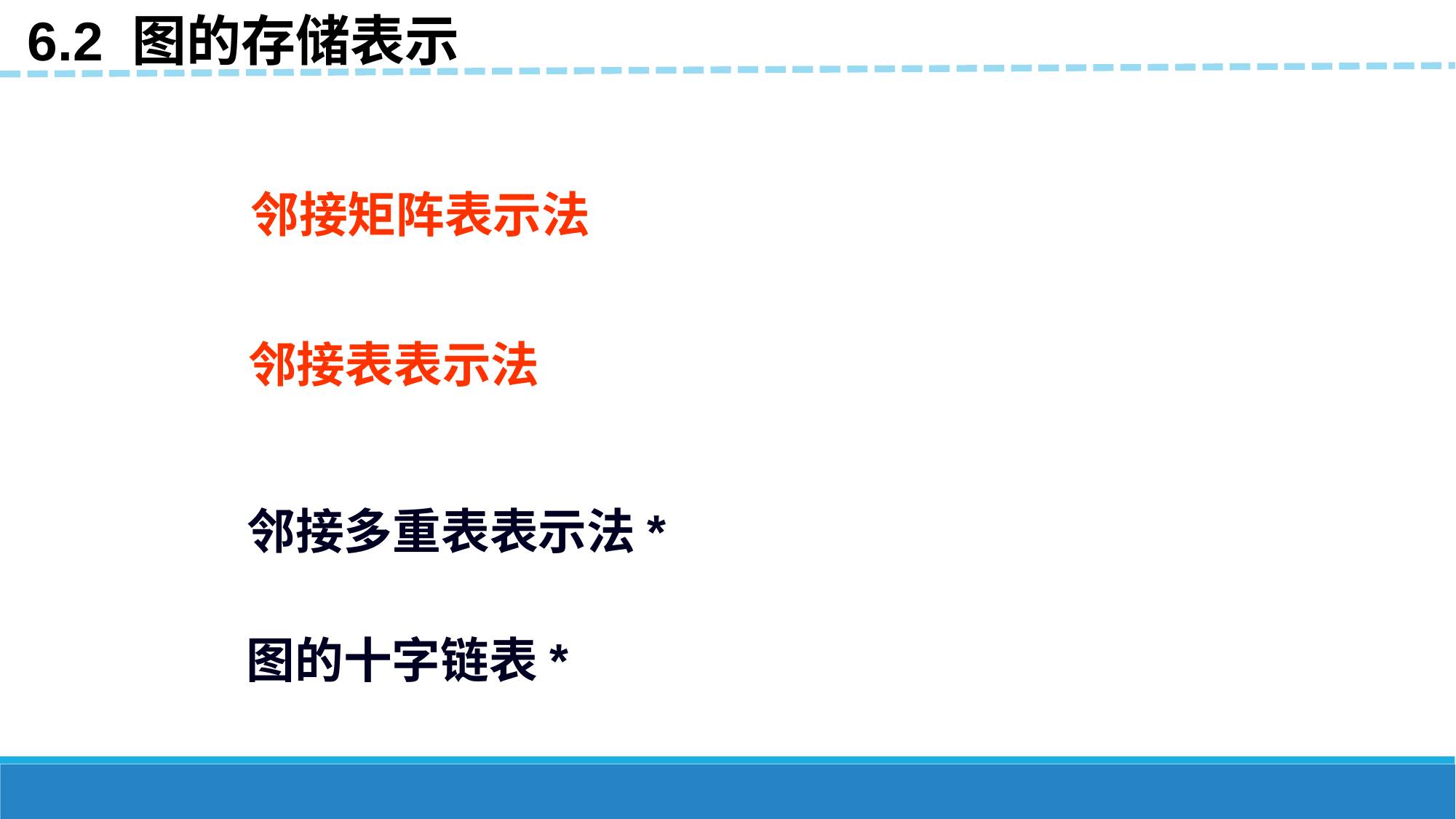

6.2 图的存储表示
邻接矩阵表示法
邻接表表示法
邻接多重表表示法*
图的十字链表*